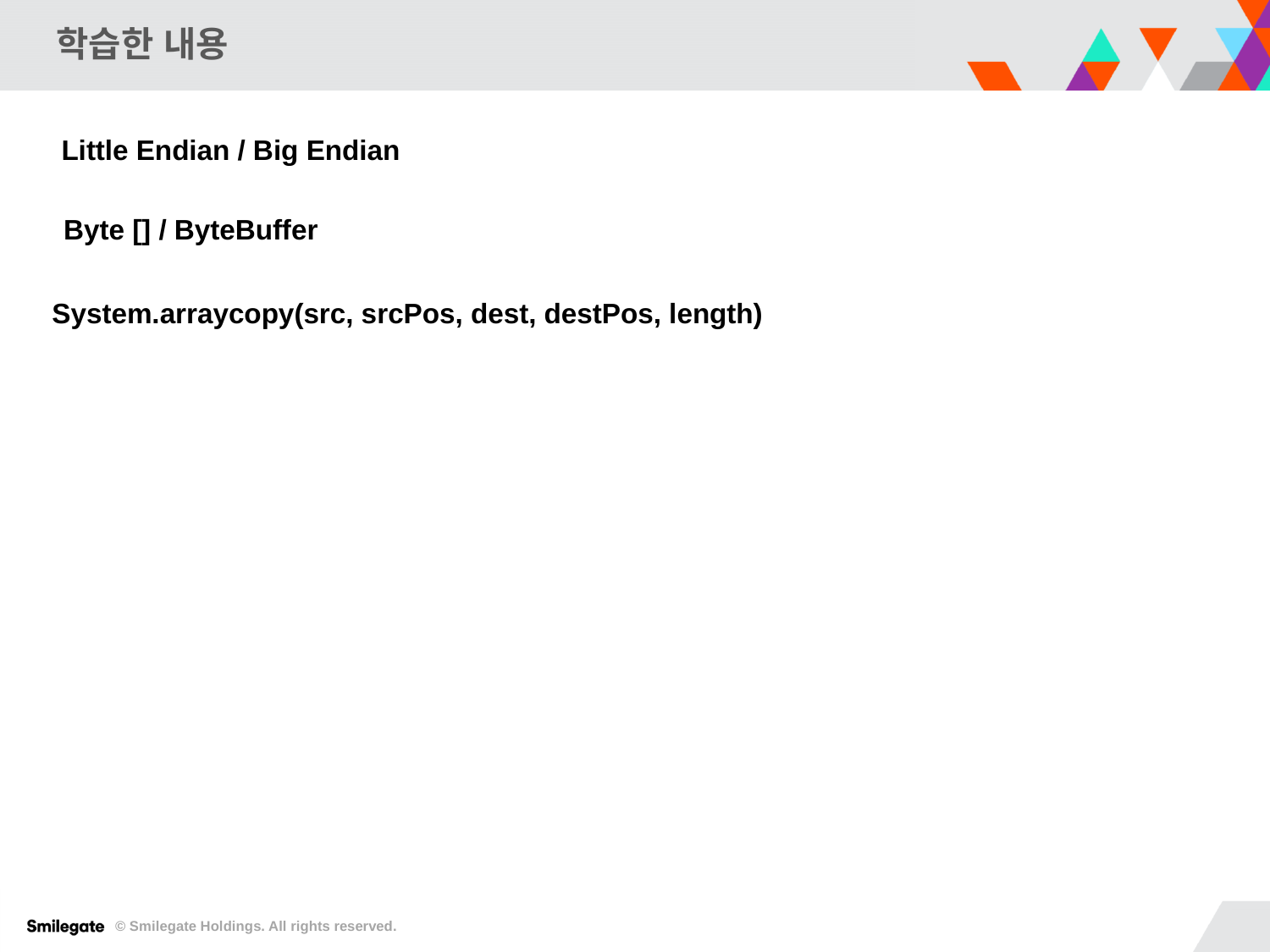

학습한 내용
Little Endian / Big Endian
Byte [] / ByteBuffer
System.arraycopy(src, srcPos, dest, destPos, length)